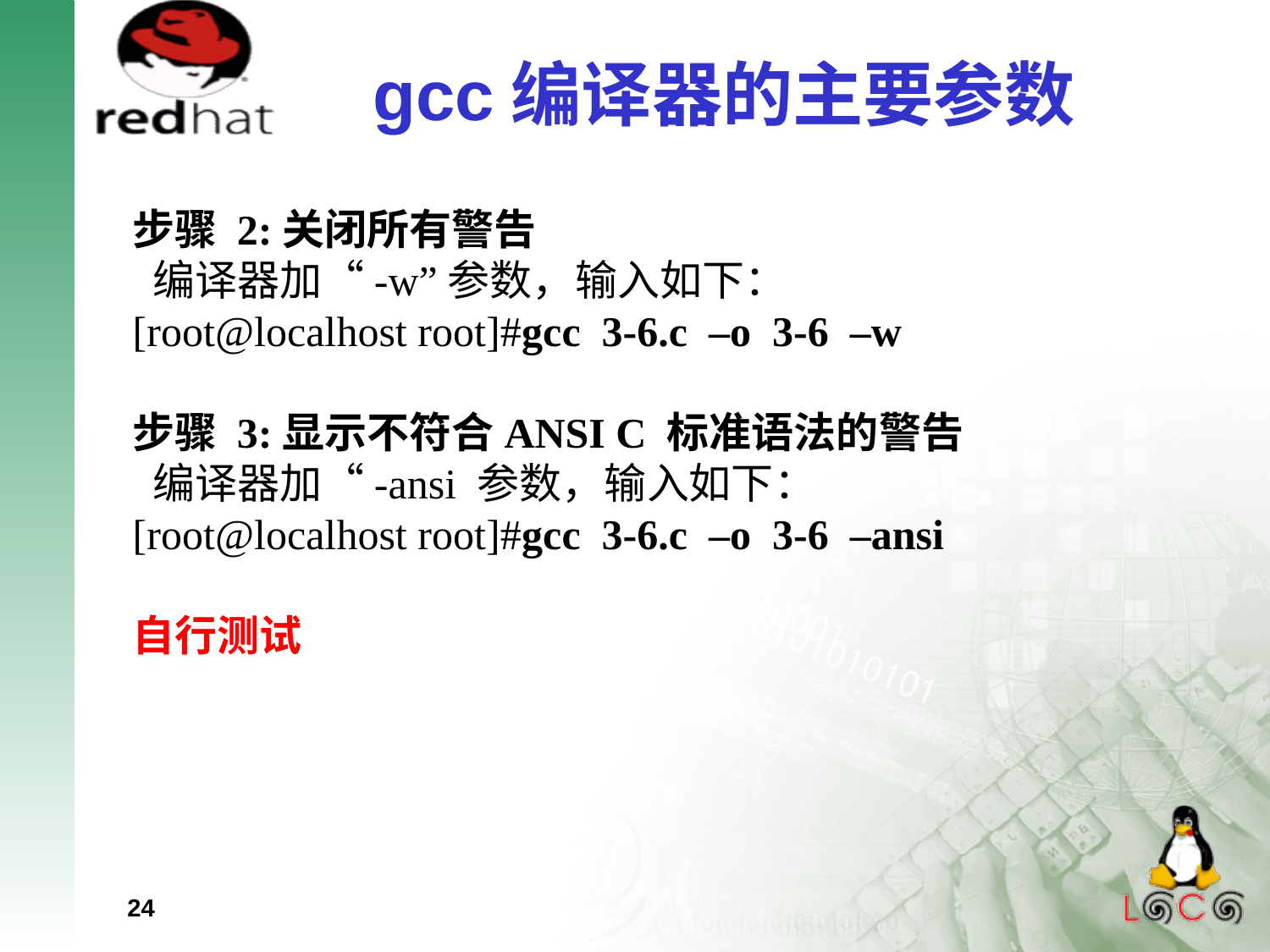

gcc编译器的主要参数
步骤 2:关闭所有警告
 编译器加“-w”参数，输入如下：
[root@localhost root]#gcc  3-6.c  –o  3-6  –w

步骤 3:显示不符合ANSI C 标准语法的警告
 编译器加“-ansi 参数，输入如下：
[root@localhost root]#gcc  3-6.c  –o  3-6  –ansi

自行测试

24